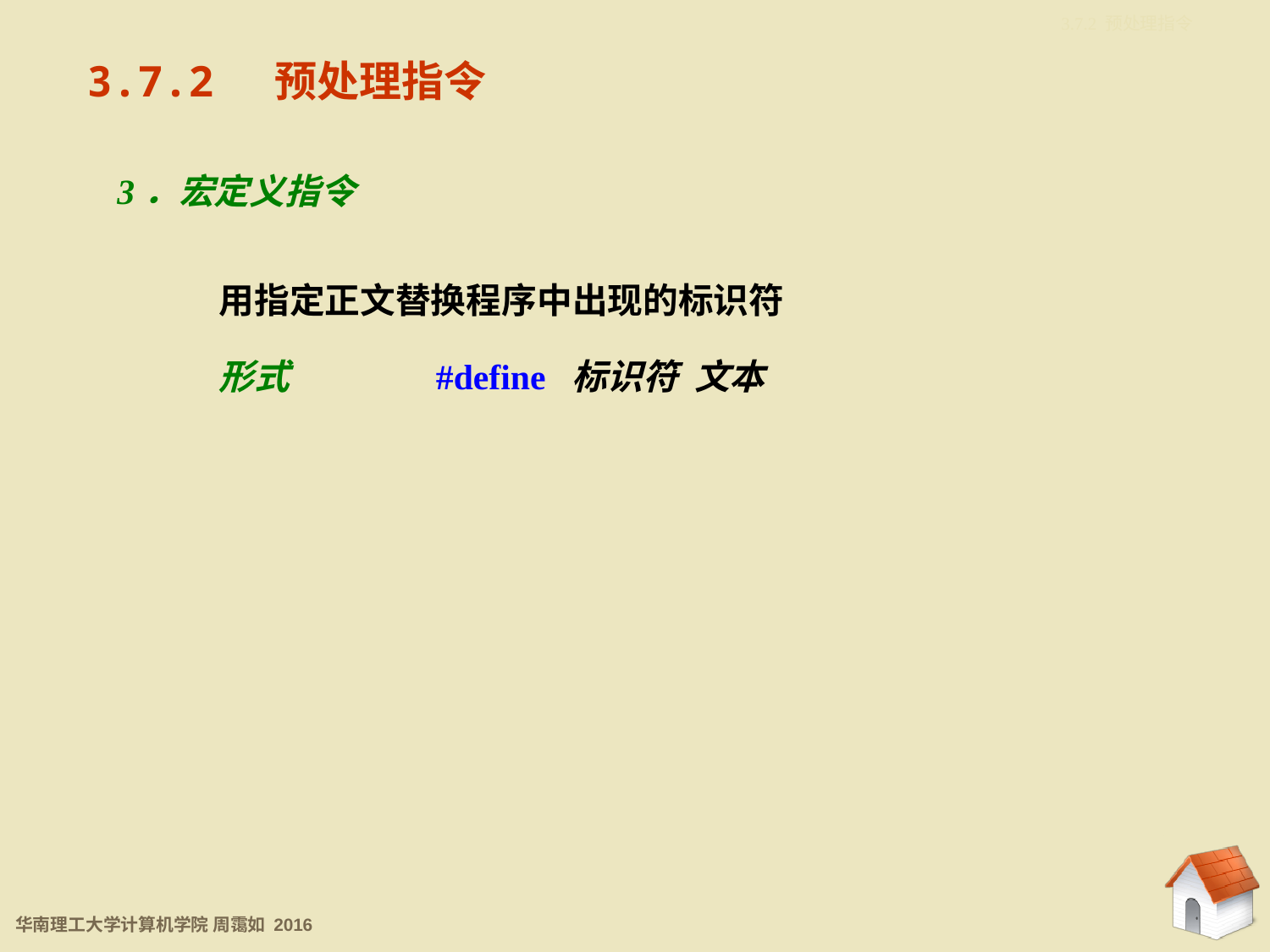

3.7.2 预处理指令
3.7.2  预处理指令
3．宏定义指令
用指定正文替换程序中出现的标识符
形式		#define  标识符  文本